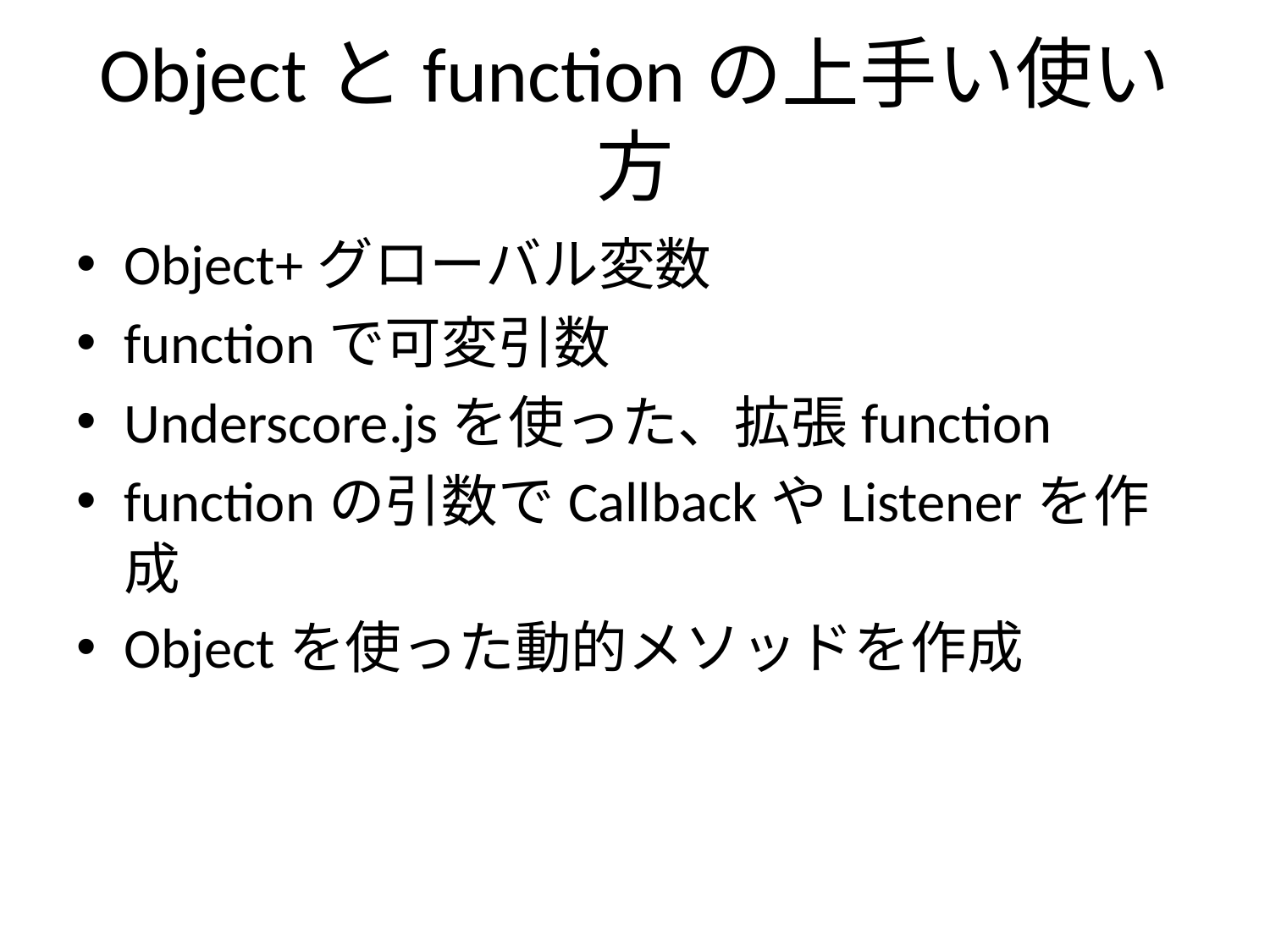

# Objectとfunctionの上手い使い方
Object+グローバル変数
functionで可変引数
Underscore.jsを使った、拡張function
functionの引数でCallbackやListenerを作成
Objectを使った動的メソッドを作成